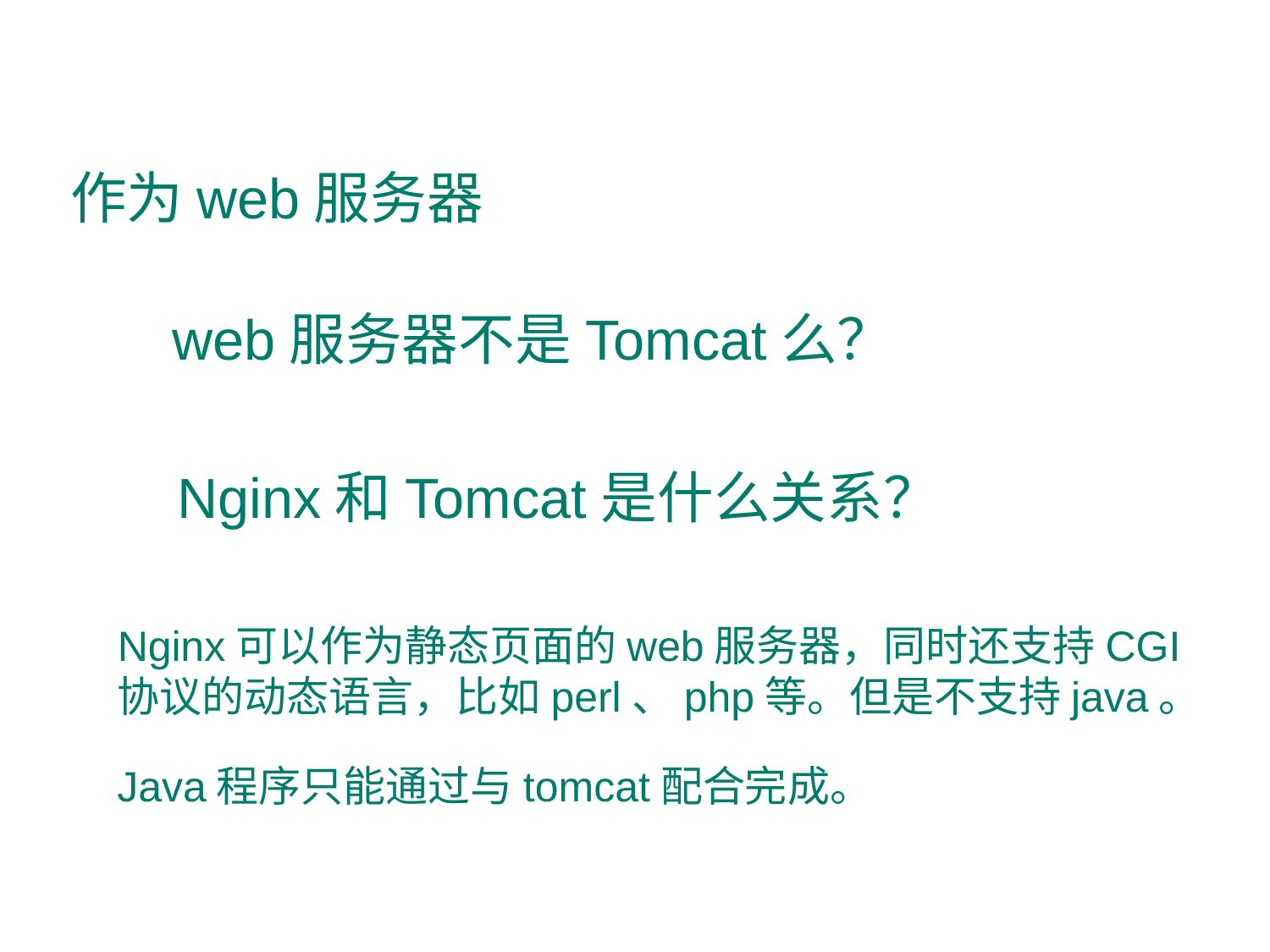

作为web服务器
web服务器不是Tomcat么？
Nginx和Tomcat是什么关系？
Nginx可以作为静态页面的web服务器，同时还支持CGI协议的动态语言，比如perl、php等。但是不支持java。
Java程序只能通过与tomcat配合完成。